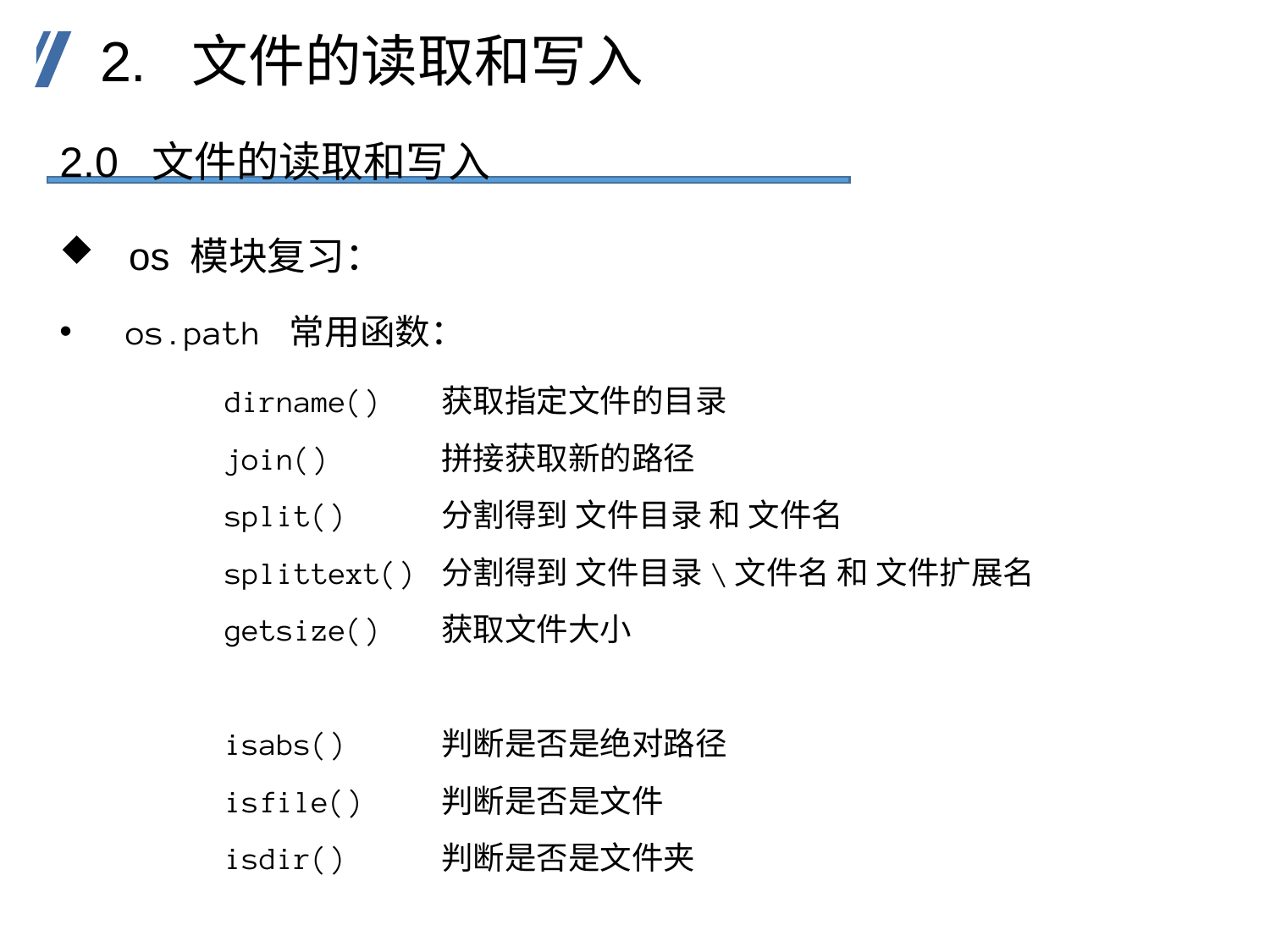

2.  文件的读取和写入
2.0  文件的读取和写入

  os 模块复习：
 os.path 常用函数：

dirname()   获取指定文件的目录
join()      拼接获取新的路径
split()     分割得到 文件目录 和 文件名
splittext() 分割得到 文件目录\文件名 和 文件扩展名
getsize()   获取文件大小
isabs()     判断是否是绝对路径
isfile()    判断是否是文件
isdir()     判断是否是文件夹